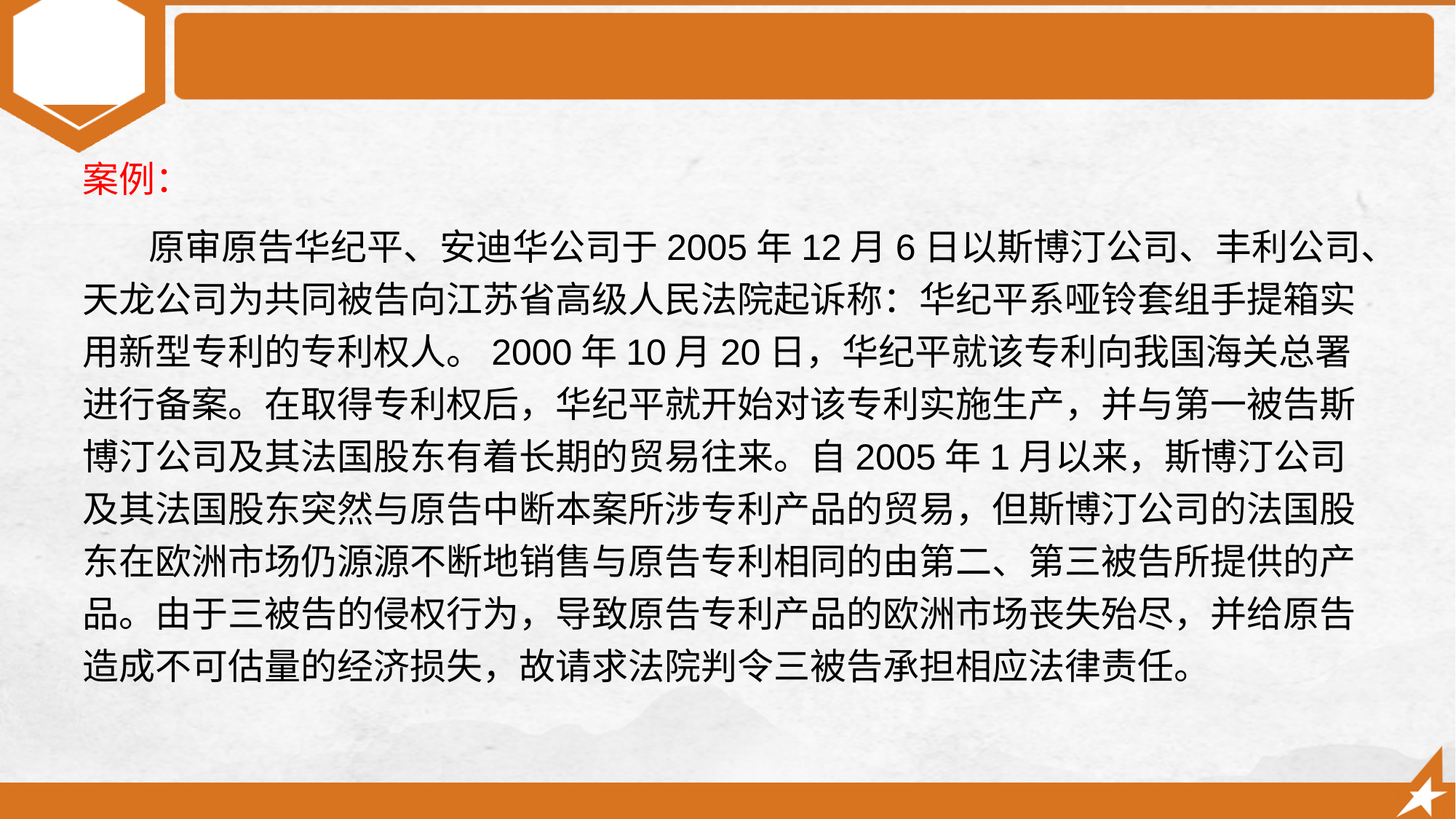

案例：
       原审原告华纪平、安迪华公司于2005年12月6日以斯博汀公司、丰利公司、天龙公司为共同被告向江苏省高级人民法院起诉称：华纪平系哑铃套组手提箱实用新型专利的专利权人。2000年10月20日，华纪平就该专利向我国海关总署进行备案。在取得专利权后，华纪平就开始对该专利实施生产，并与第一被告斯博汀公司及其法国股东有着长期的贸易往来。自2005年1月以来，斯博汀公司及其法国股东突然与原告中断本案所涉专利产品的贸易，但斯博汀公司的法国股东在欧洲市场仍源源不断地销售与原告专利相同的由第二、第三被告所提供的产品。由于三被告的侵权行为，导致原告专利产品的欧洲市场丧失殆尽，并给原告造成不可估量的经济损失，故请求法院判令三被告承担相应法律责任。